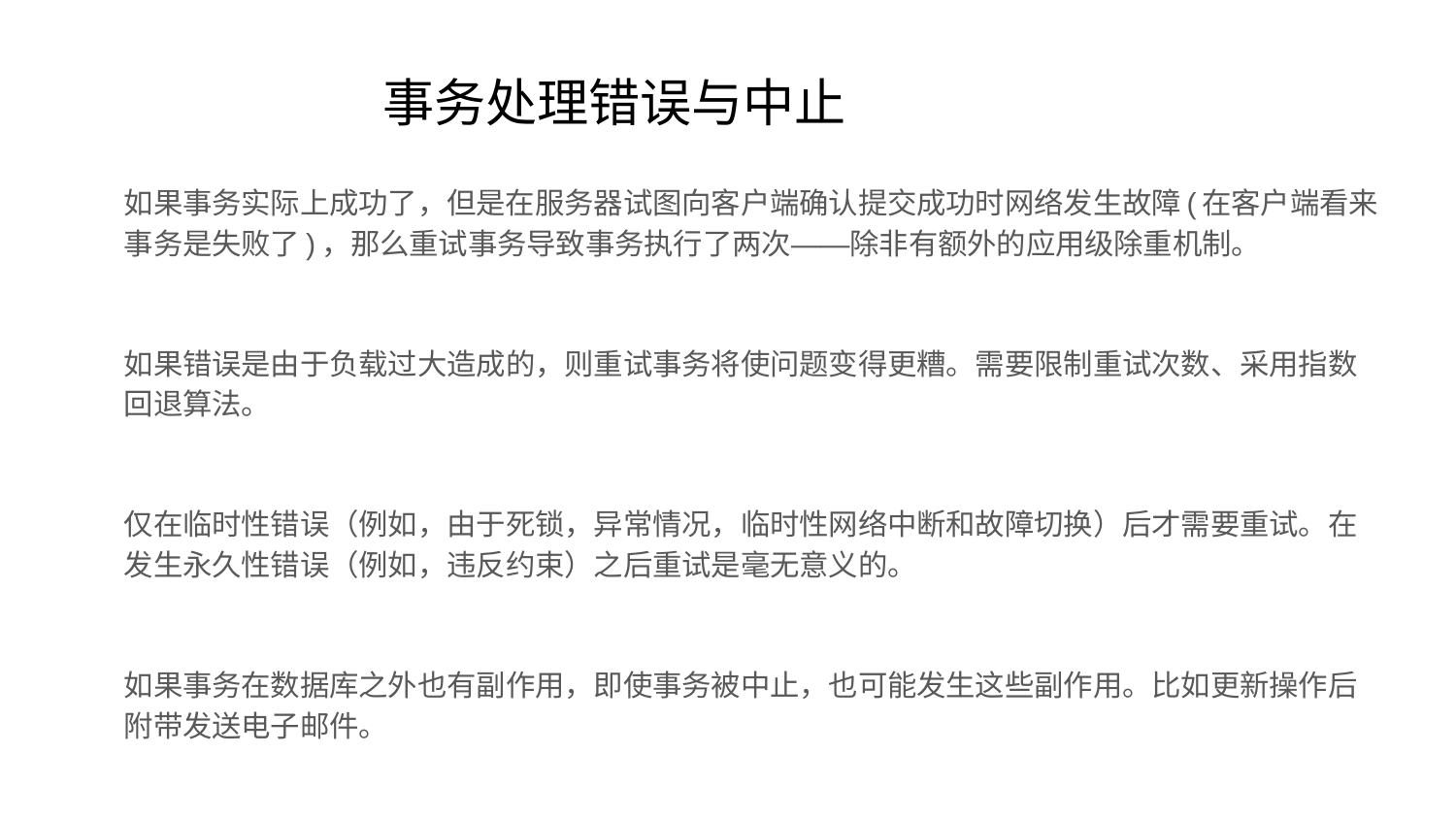

# 事务处理错误与中止
如果事务实际上成功了，但是在服务器试图向客户端确认提交成功时网络发生故障(在客户端看来事务是失败了)，那么重试事务导致事务执行了两次——除非有额外的应用级除重机制。

如果错误是由于负载过大造成的，则重试事务将使问题变得更糟。需要限制重试次数、采用指数回退算法。

仅在临时性错误（例如，由于死锁，异常情况，临时性网络中断和故障切换）后才需要重试。在发生永久性错误（例如，违反约束）之后重试是毫无意义的。

如果事务在数据库之外也有副作用，即使事务被中止，也可能发生这些副作用。比如更新操作后附带发送电子邮件。